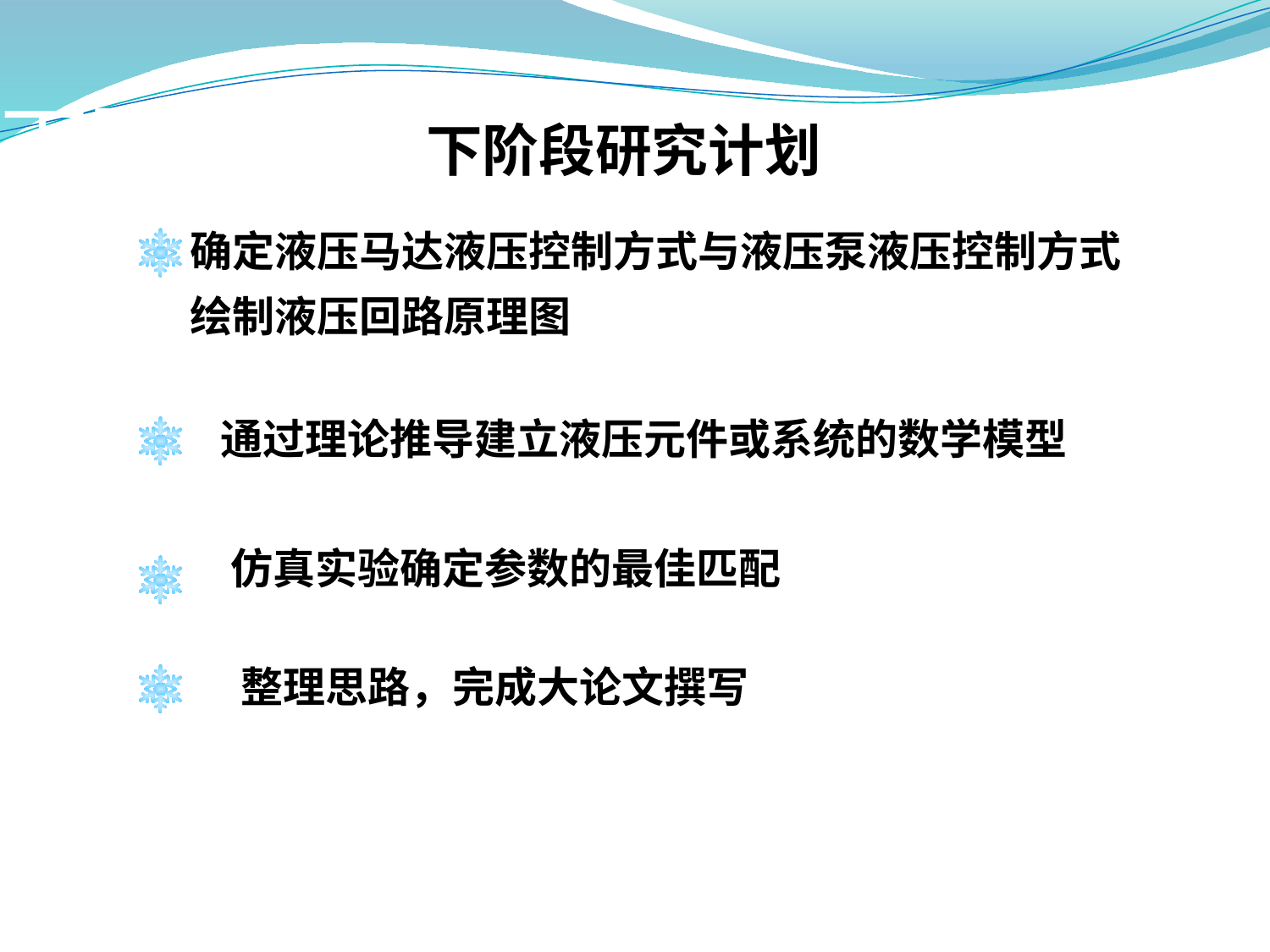

下阶段研究计划
下阶段研究计划
确定液压马达液压控制方式与液压泵液压控制方式
绘制液压回路原理图

通过理论推导建立液压元件或系统的数学模型

仿真实验确定参数的最佳匹配

整理思路，完成大论文撰写